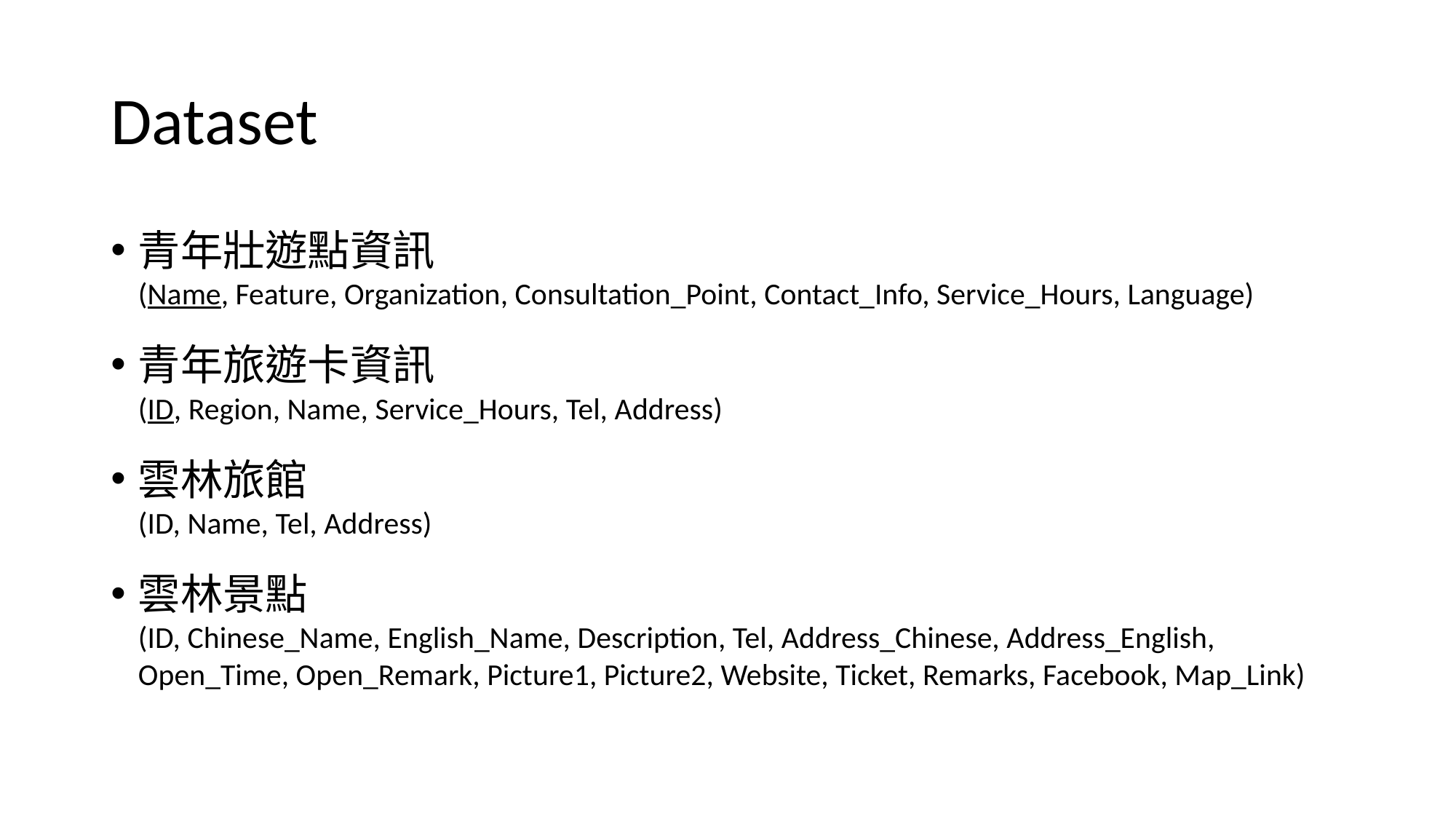

# Dataset
青年壯遊點資訊
(Name, Feature, Organization, Consultation_Point, Contact_Info, Service_Hours, Language)
青年旅遊卡資訊
(ID, Region, Name, Service_Hours, Tel, Address)
雲林旅館
(ID, Name, Tel, Address)
雲林景點
(ID, Chinese_Name, English_Name, Description, Tel, Address_Chinese, Address_English, Open_Time, Open_Remark, Picture1, Picture2, Website, Ticket, Remarks, Facebook, Map_Link)